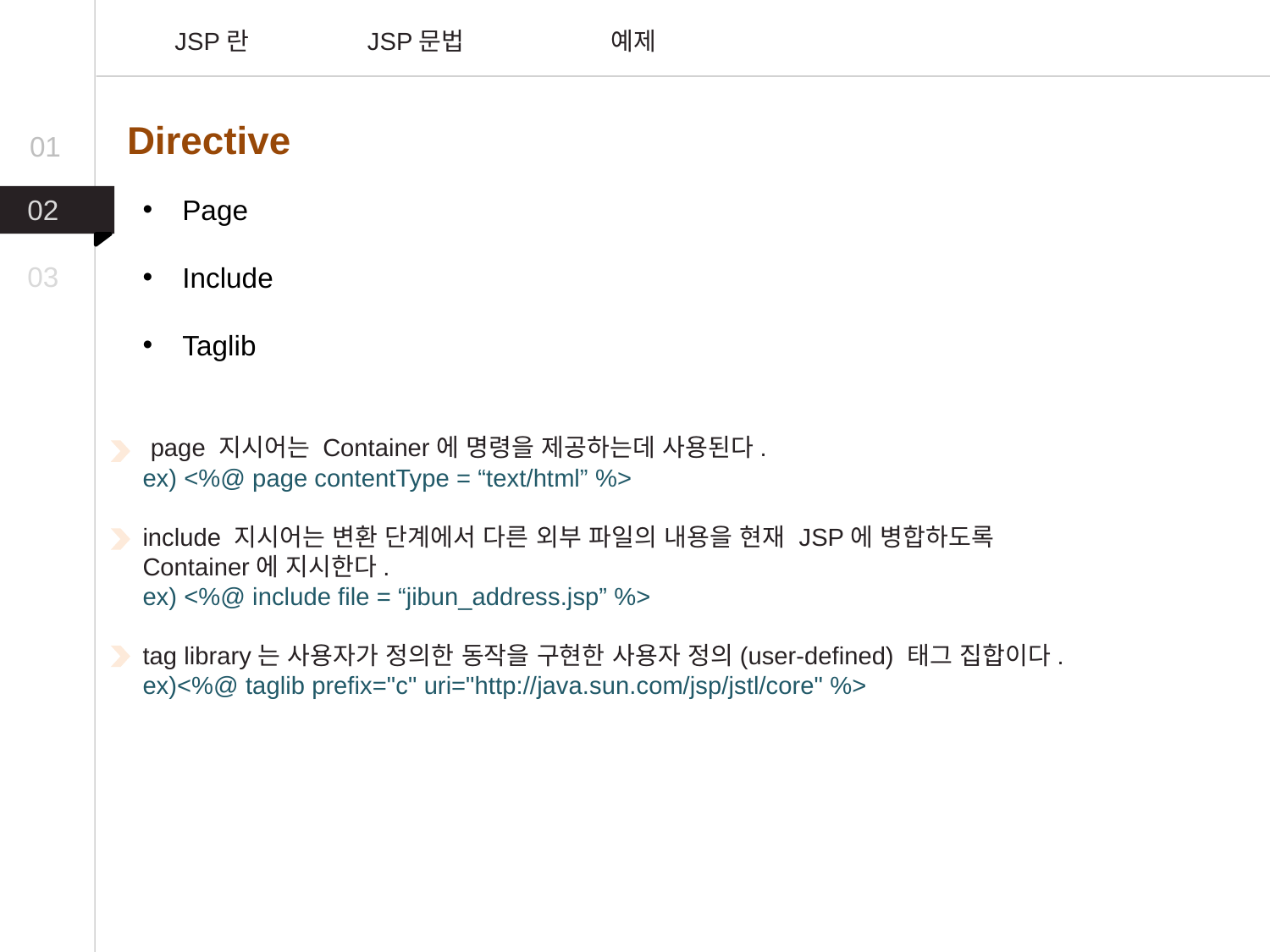

JSP란
JSP문법
예제

Directive
01
Page

Include

Taglib

 page 지시어는 Container에 명령을 제공하는데 사용된다.
ex) <%@ page contentType = “text/html” %>

include 지시어는 변환 단계에서 다른 외부 파일의 내용을 현재 JSP에 병합하도록 Container에 지시한다.
ex) <%@ include file = “jibun_address.jsp” %>

tag library는 사용자가 정의한 동작을 구현한 사용자 정의(user-defined) 태그 집합이다.
ex)<%@ taglib prefix="c" uri="http://java.sun.com/jsp/jstl/core" %>

02

03